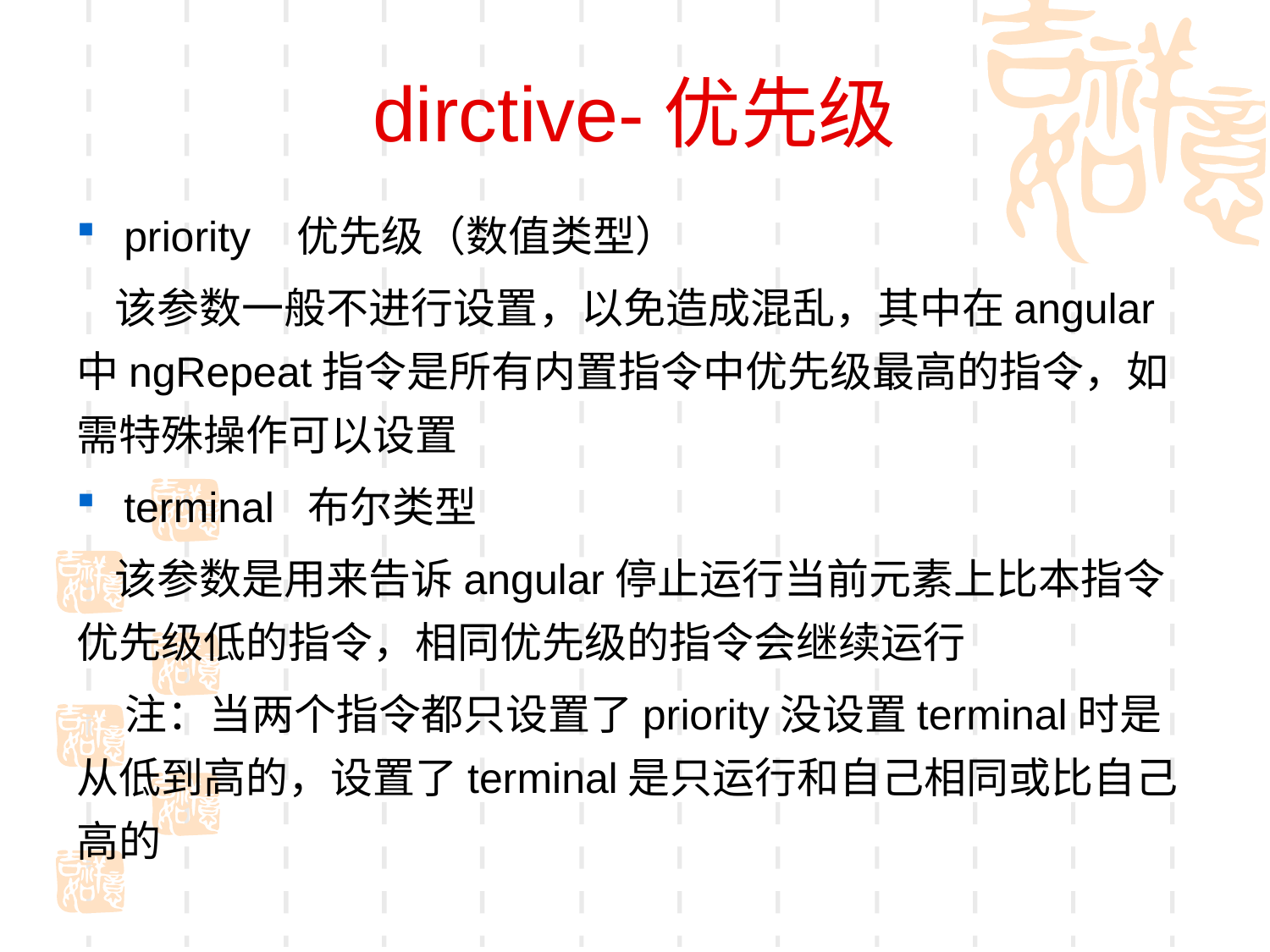

dirctive-优先级
priority   优先级（数值类型）
   该参数一般不进行设置，以免造成混乱，其中在angular中ngRepeat指令是所有内置指令中优先级最高的指令，如需特殊操作可以设置
terminal  布尔类型
   该参数是用来告诉angular停止运行当前元素上比本指令优先级低的指令，相同优先级的指令会继续运行
    注：当两个指令都只设置了priority没设置terminal时是从低到高的，设置了terminal是只运行和自己相同或比自己高的